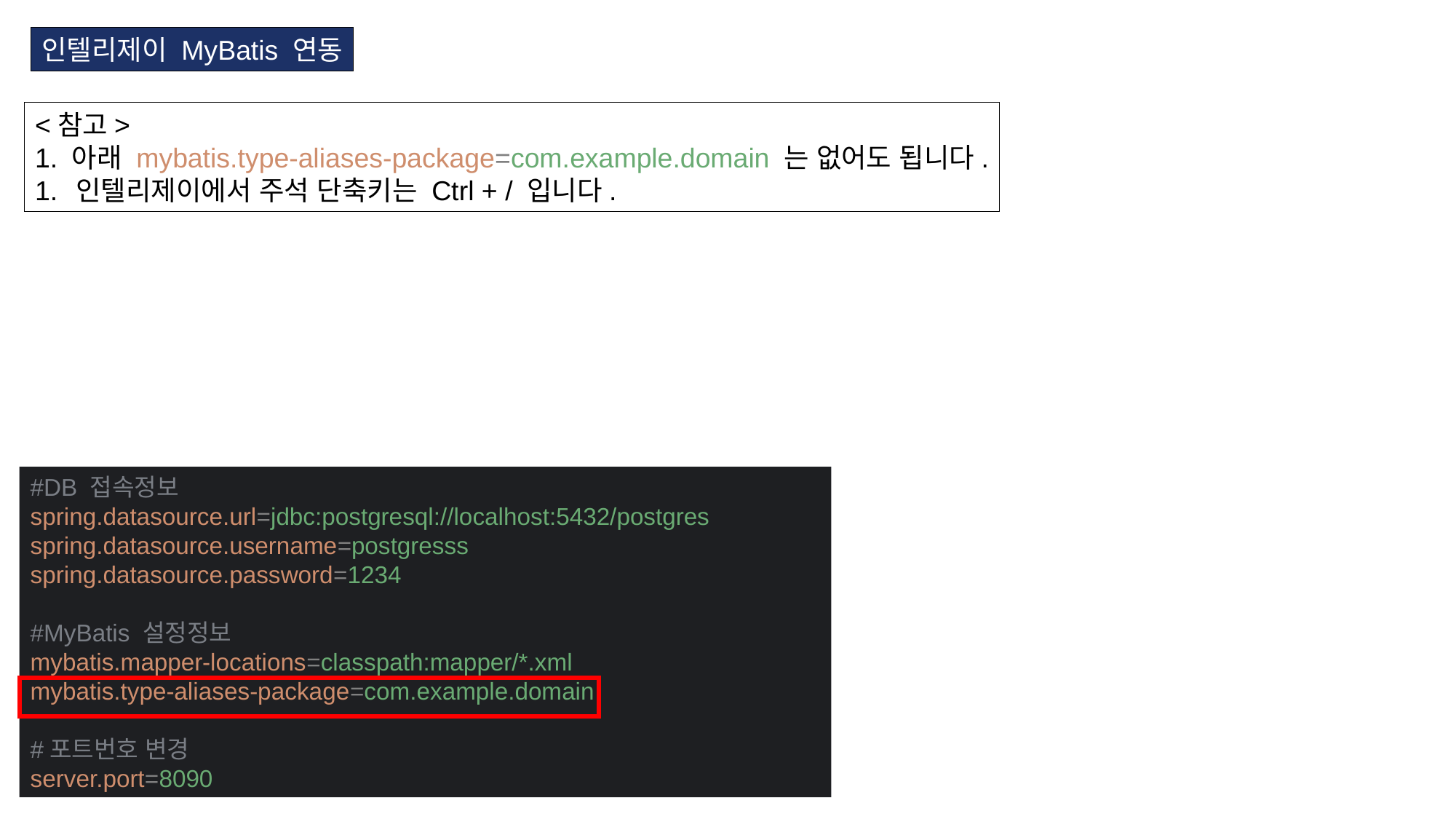

인텔리제이 MyBatis 연동
<참고>
1. 아래 mybatis.type-aliases-package=com.example.domain 는 없어도 됩니다.
인텔리제이에서 주석 단축키는 Ctrl + / 입니다.
#DB 접속정보
spring.datasource.url=jdbc:postgresql://localhost:5432/postgres
spring.datasource.username=postgresss
spring.datasource.password=1234
#MyBatis 설정정보
mybatis.mapper-locations=classpath:mapper/*.xml
mybatis.type-aliases-package=com.example.domain
#포트번호 변경
server.port=8090